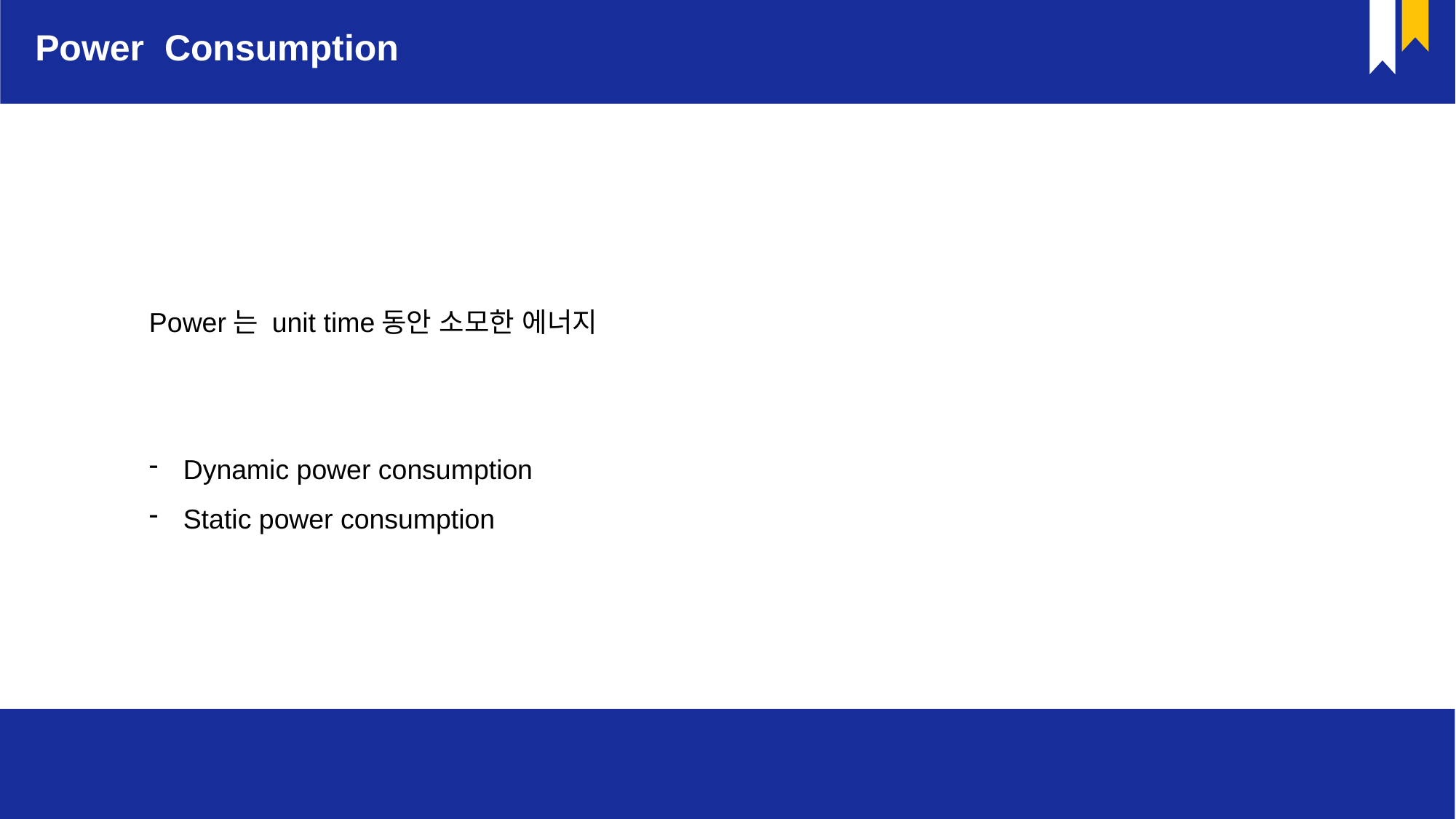

Power  Consumption
Power는 unit time동안 소모한 에너지

Dynamic power consumption
Static power consumption